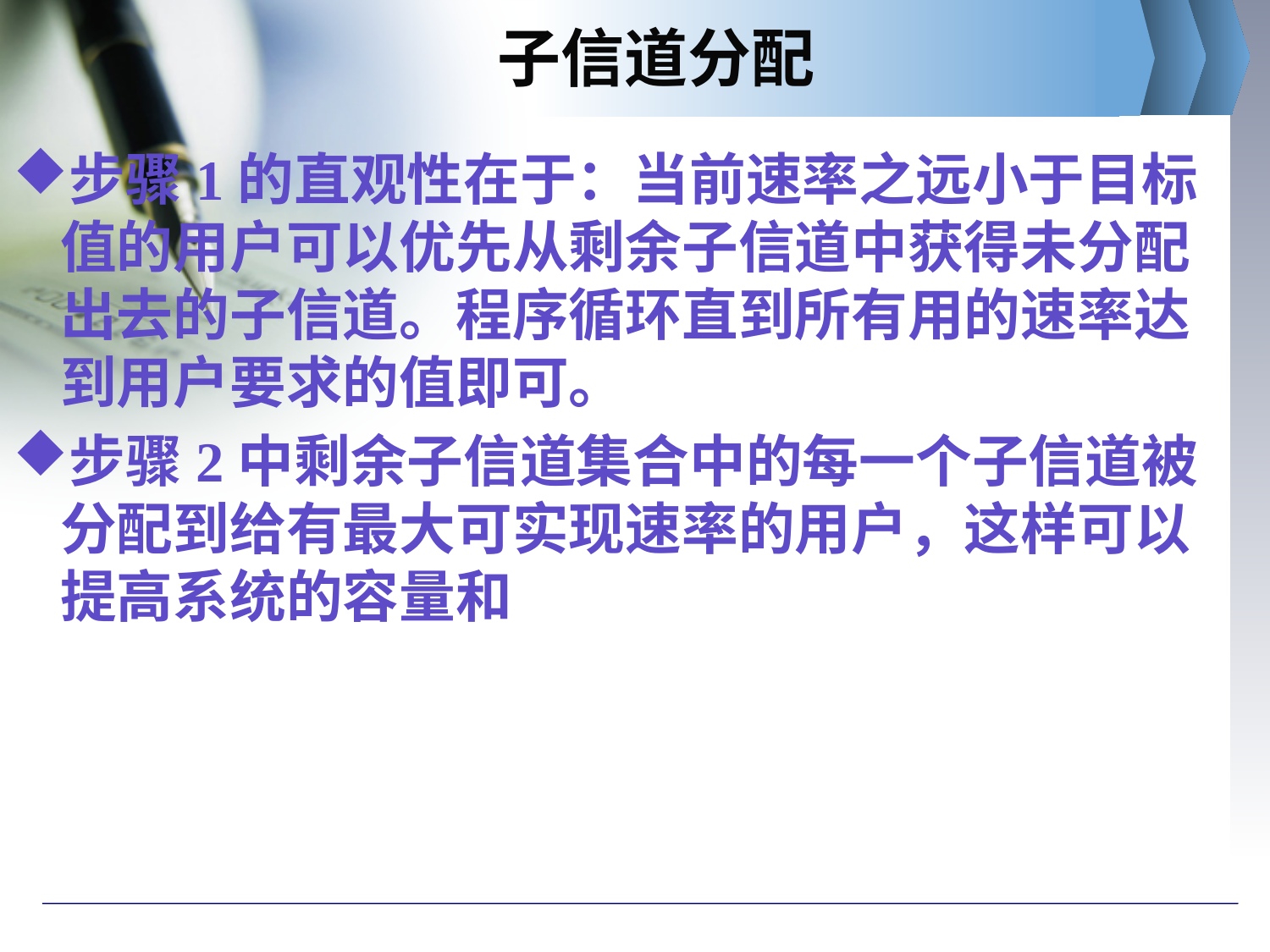

# 子信道分配
步骤1的直观性在于：当前速率之远小于目标值的用户可以优先从剩余子信道中获得未分配出去的子信道。程序循环直到所有用的速率达到用户要求的值即可。
步骤2中剩余子信道集合中的每一个子信道被分配到给有最大可实现速率的用户，这样可以提高系统的容量和